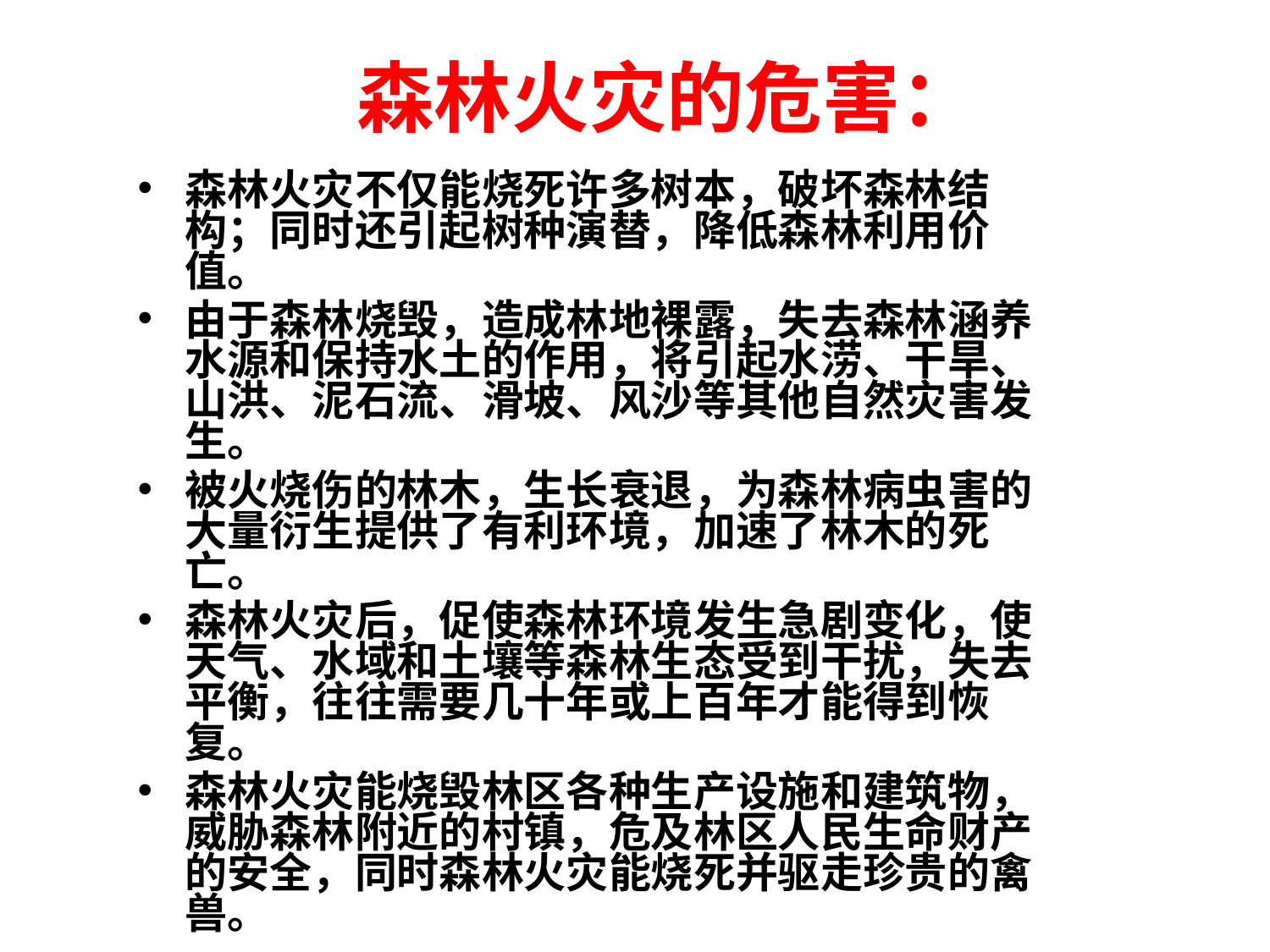

# 森林火灾的危害：
森林火灾不仅能烧死许多树本，破坏森林结构；同时还引起树种演替，降低森林利用价值。
由于森林烧毁，造成林地裸露，失去森林涵养水源和保持水土的作用，将引起水涝、干旱、山洪、泥石流、滑坡、风沙等其他自然灾害发生。
被火烧伤的林木，生长衰退，为森林病虫害的大量衍生提供了有利环境，加速了林木的死亡。
森林火灾后，促使森林环境发生急剧变化，使天气、水域和土壤等森林生态受到干扰，失去平衡，往往需要几十年或上百年才能得到恢复。
森林火灾能烧毁林区各种生产设施和建筑物，威胁森林附近的村镇，危及林区人民生命财产的安全，同时森林火灾能烧死并驱走珍贵的禽兽。